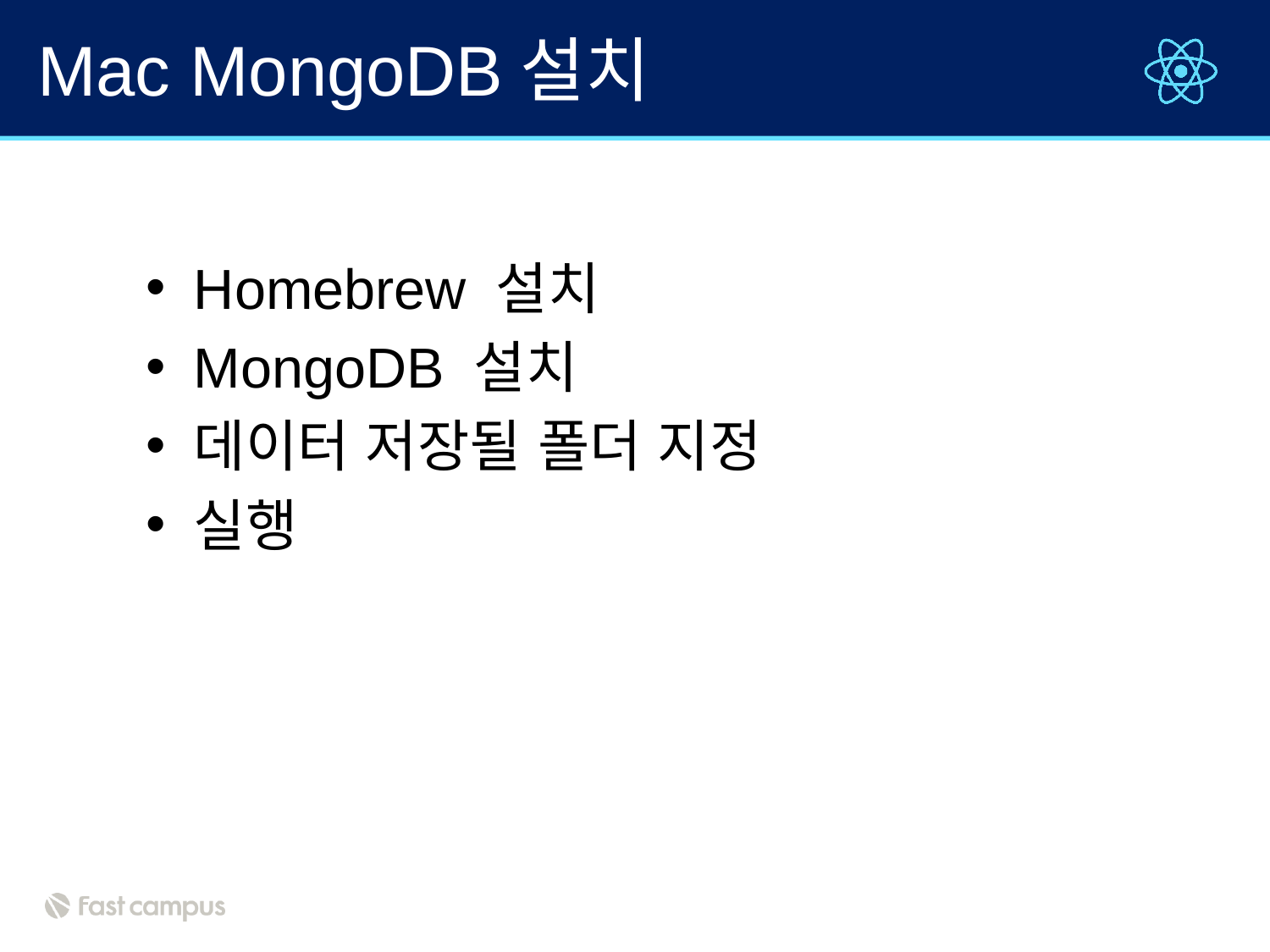

# Mac MongoDB설치
Homebrew 설치
MongoDB 설치
데이터 저장될 폴더 지정
실행